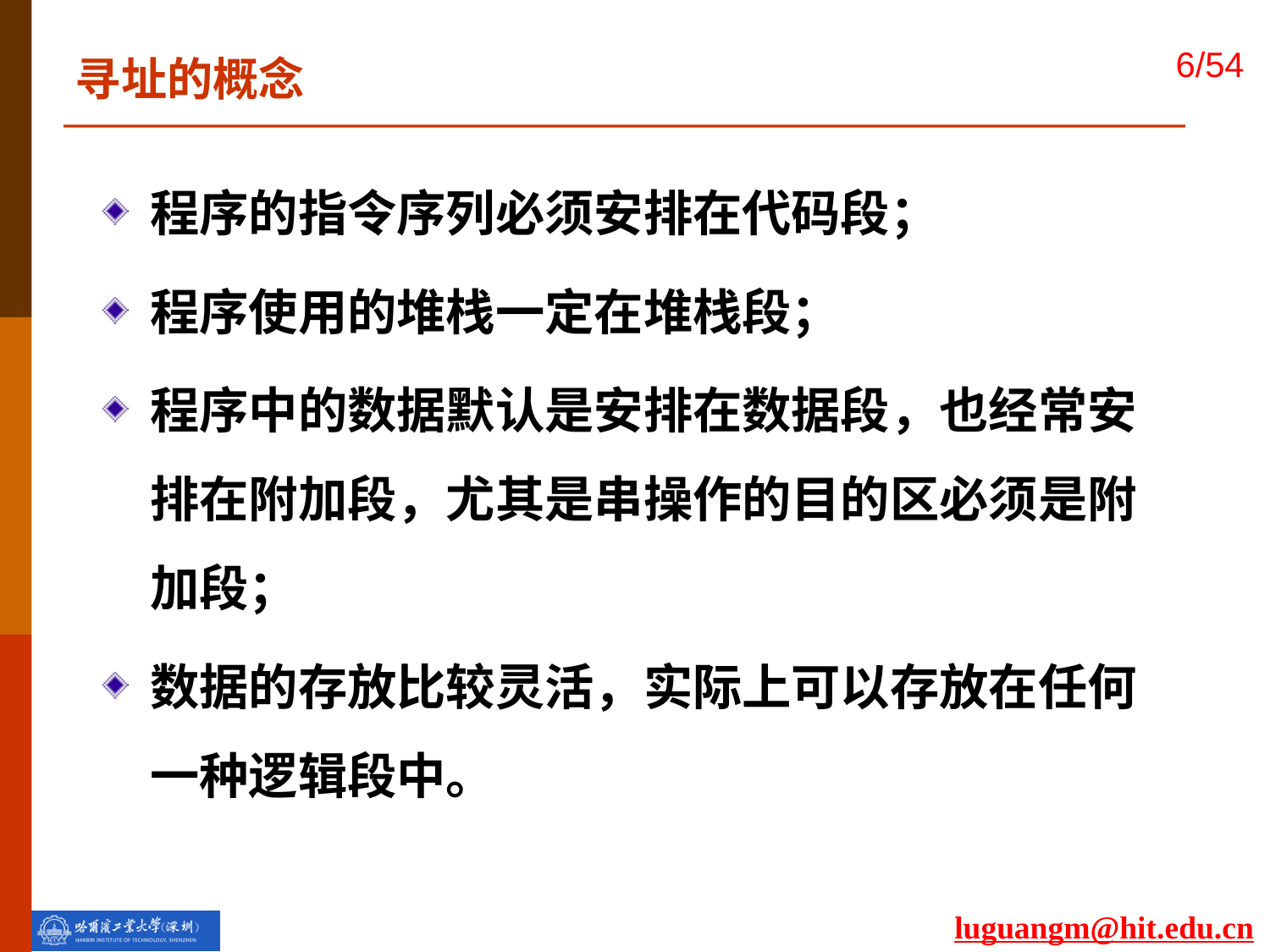

寻址的概念
程序的指令序列必须安排在代码段；
程序使用的堆栈一定在堆栈段；
程序中的数据默认是安排在数据段，也经常安排在附加段，尤其是串操作的目的区必须是附加段；
数据的存放比较灵活，实际上可以存放在任何一种逻辑段中。